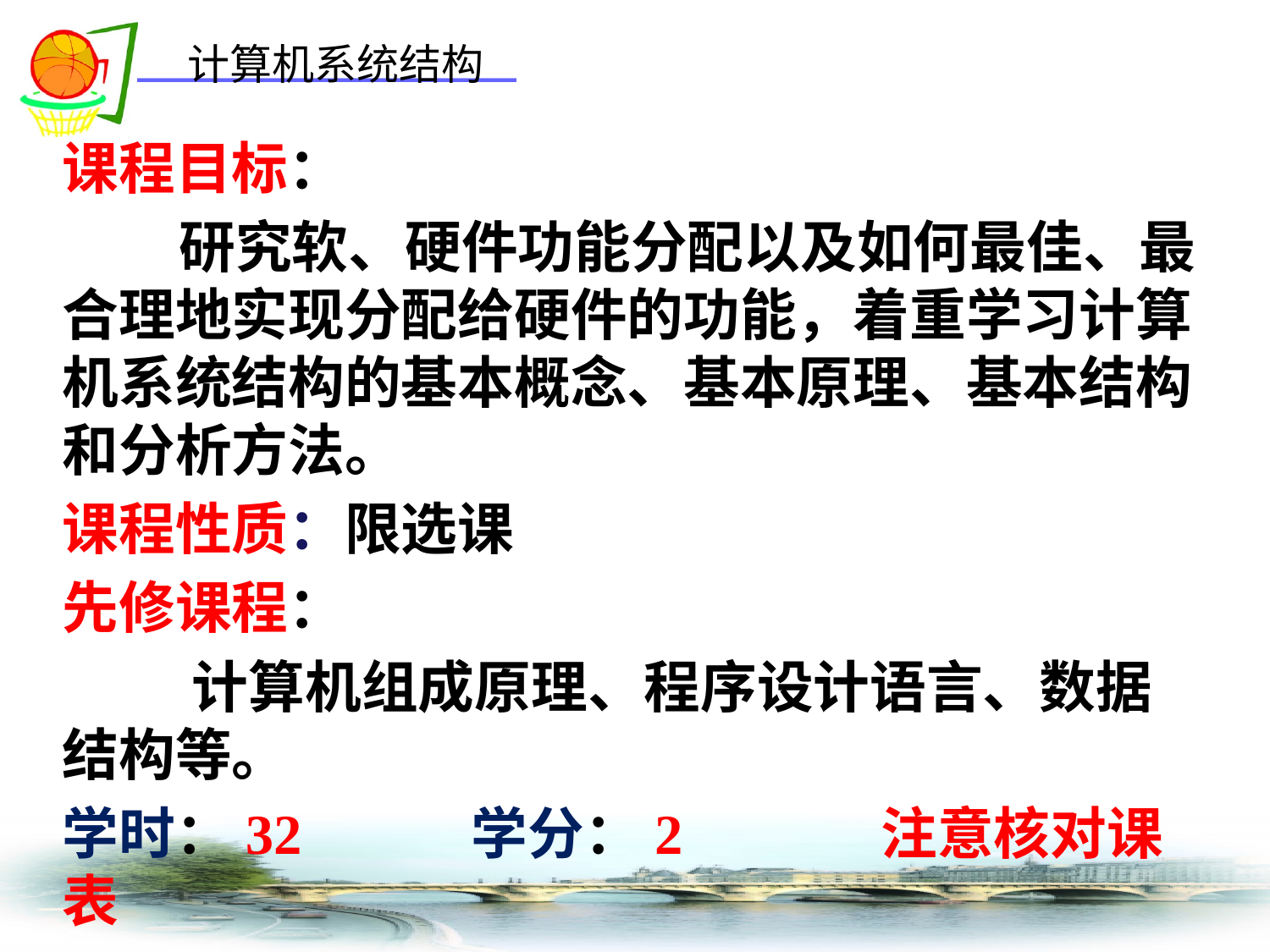

课程目标：
        研究软、硬件功能分配以及如何最佳、最合理地实现分配给硬件的功能，着重学习计算机系统结构的基本概念、基本原理、基本结构和分析方法。
课程性质：限选课
先修课程：
         计算机组成原理、程序设计语言、数据结构等。
学时：32           学分：2             注意核对课表